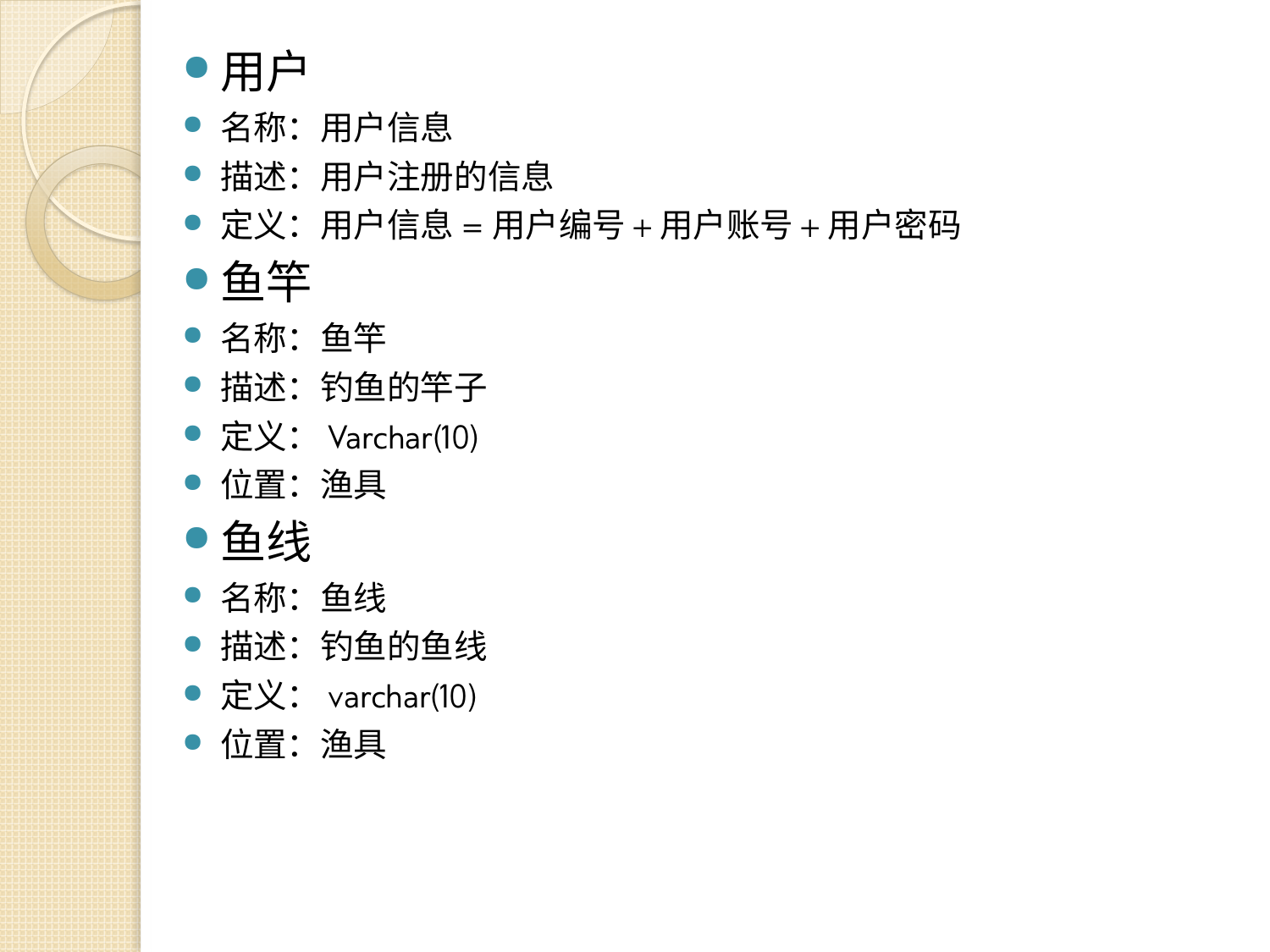

用户
名称：用户信息
描述：用户注册的信息
定义：用户信息=用户编号+用户账号+用户密码
鱼竿
名称：鱼竿
描述：钓鱼的竿子
定义：Varchar(10)
位置：渔具
鱼线
名称：鱼线
描述：钓鱼的鱼线
定义：varchar(10)
位置：渔具